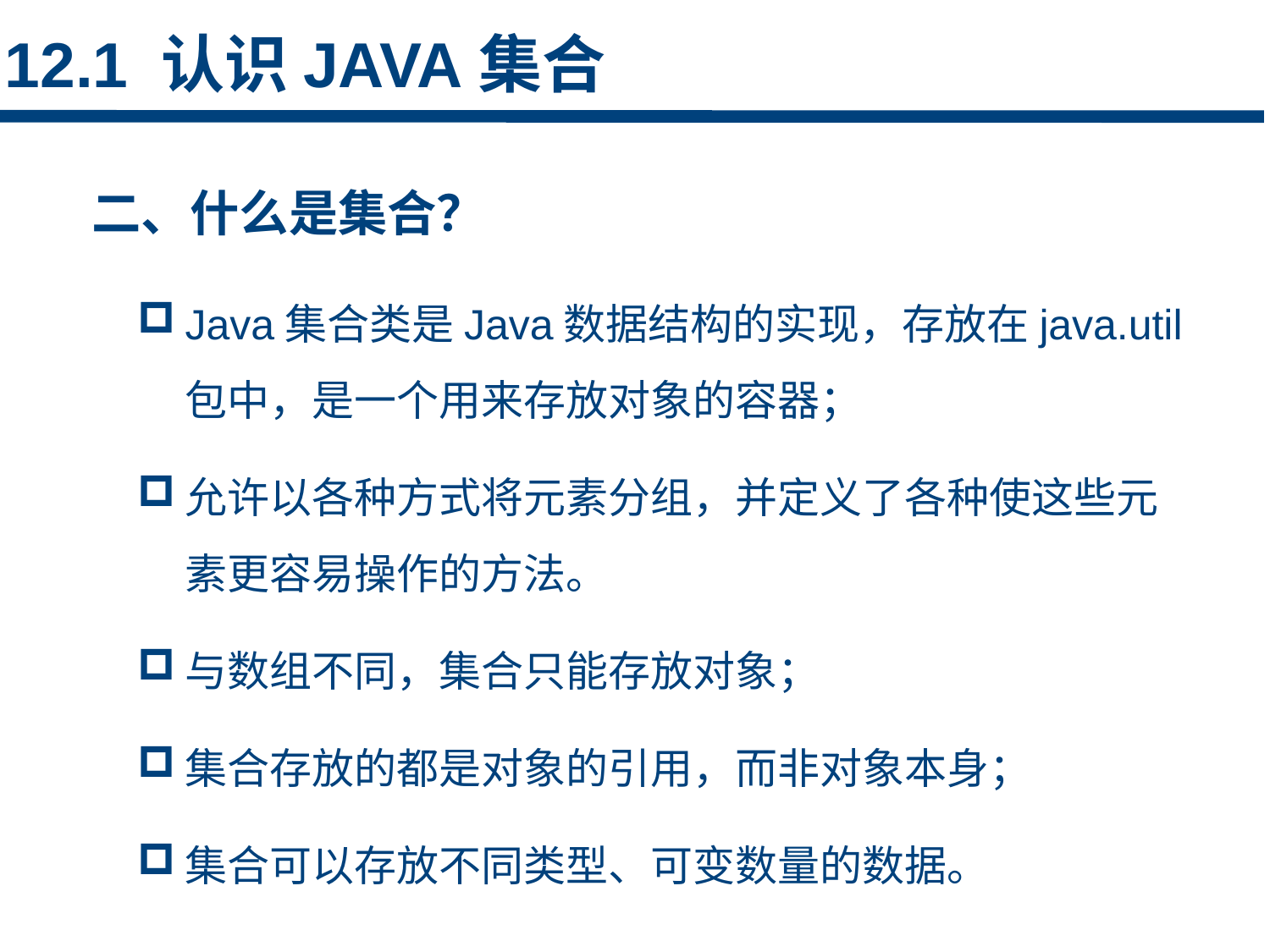

12.1 认识JAVA集合
二、什么是集合？
Java集合类是Java数据结构的实现，存放在java.util包中，是一个用来存放对象的容器；
允许以各种方式将元素分组，并定义了各种使这些元素更容易操作的方法。
与数组不同，集合只能存放对象；
集合存放的都是对象的引用，而非对象本身；
集合可以存放不同类型、可变数量的数据。
点击添加文本
点击添加文本
点击添加文本
点击添加文本